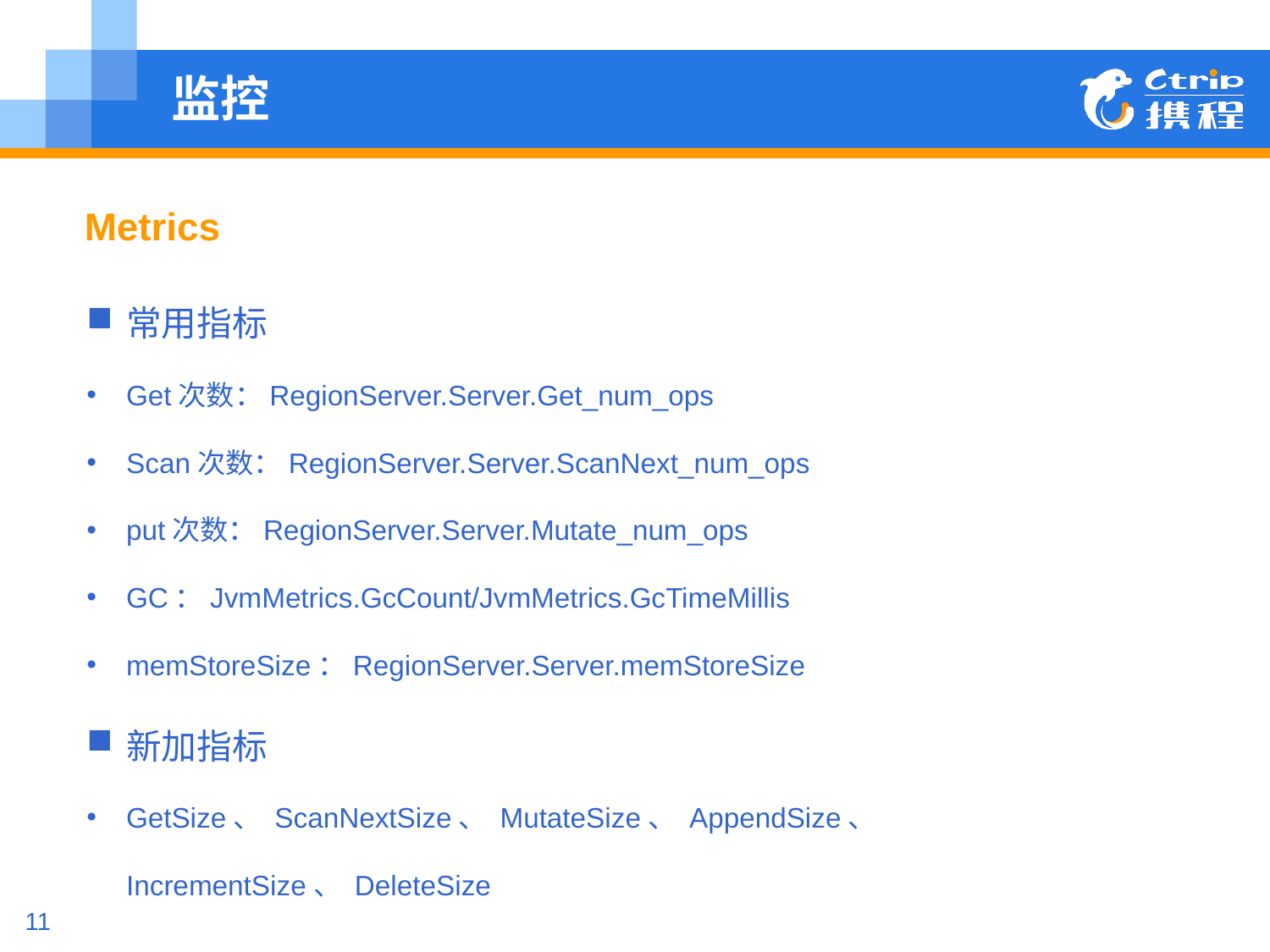

# 监控
Metrics
常用指标
Get次数：RegionServer.Server.Get_num_ops
Scan次数：RegionServer.Server.ScanNext_num_ops
put次数：RegionServer.Server.Mutate_num_ops
GC：JvmMetrics.GcCount/JvmMetrics.GcTimeMillis
memStoreSize：RegionServer.Server.memStoreSize
新加指标
GetSize、 ScanNextSize、 MutateSize、 AppendSize、 IncrementSize、 DeleteSize
11